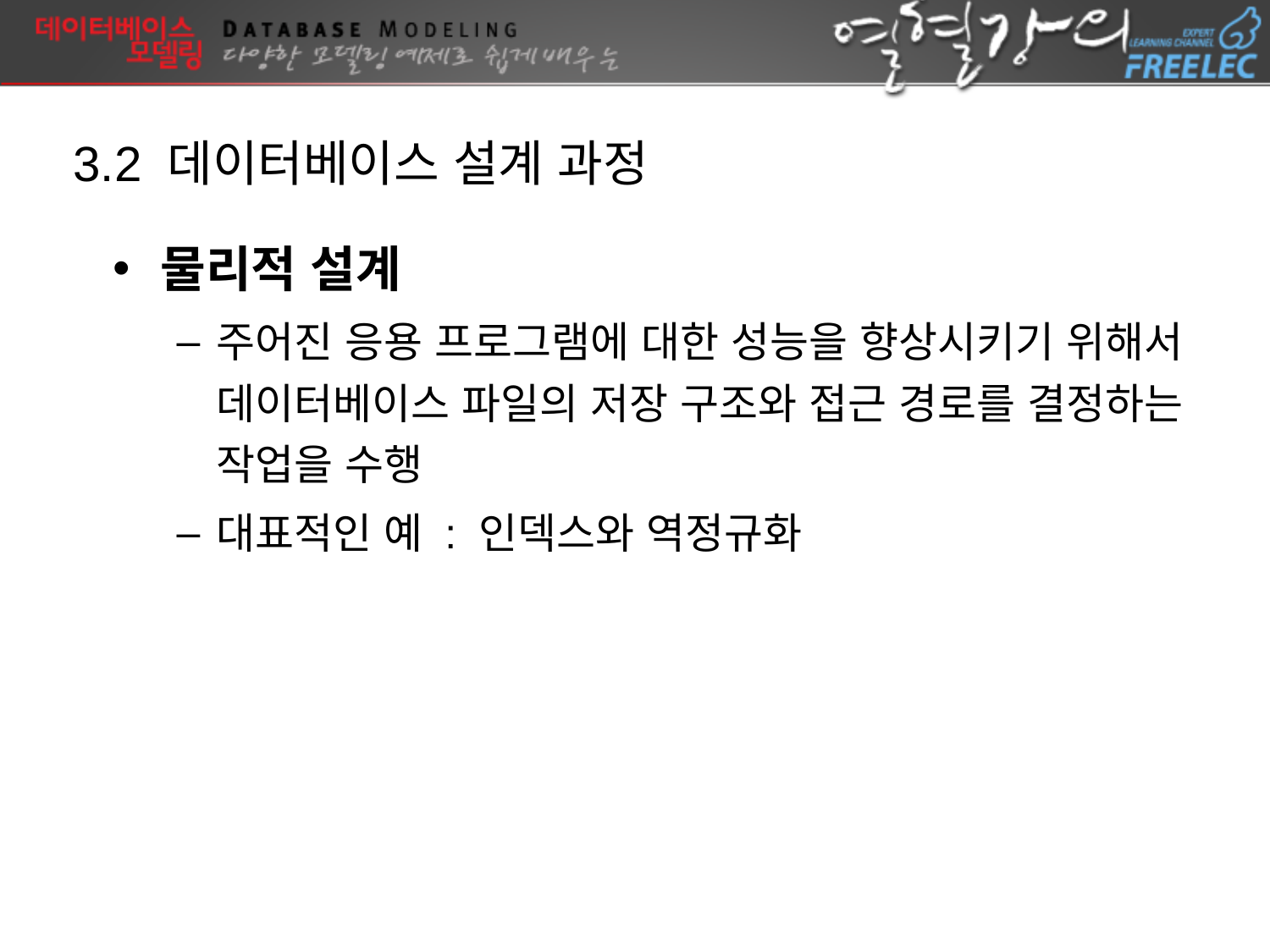

3.2 데이터베이스 설계 과정
물리적 설계
주어진 응용 프로그램에 대한 성능을 향상시키기 위해서 데이터베이스 파일의 저장 구조와 접근 경로를 결정하는 작업을 수행
대표적인 예 : 인덱스와 역정규화